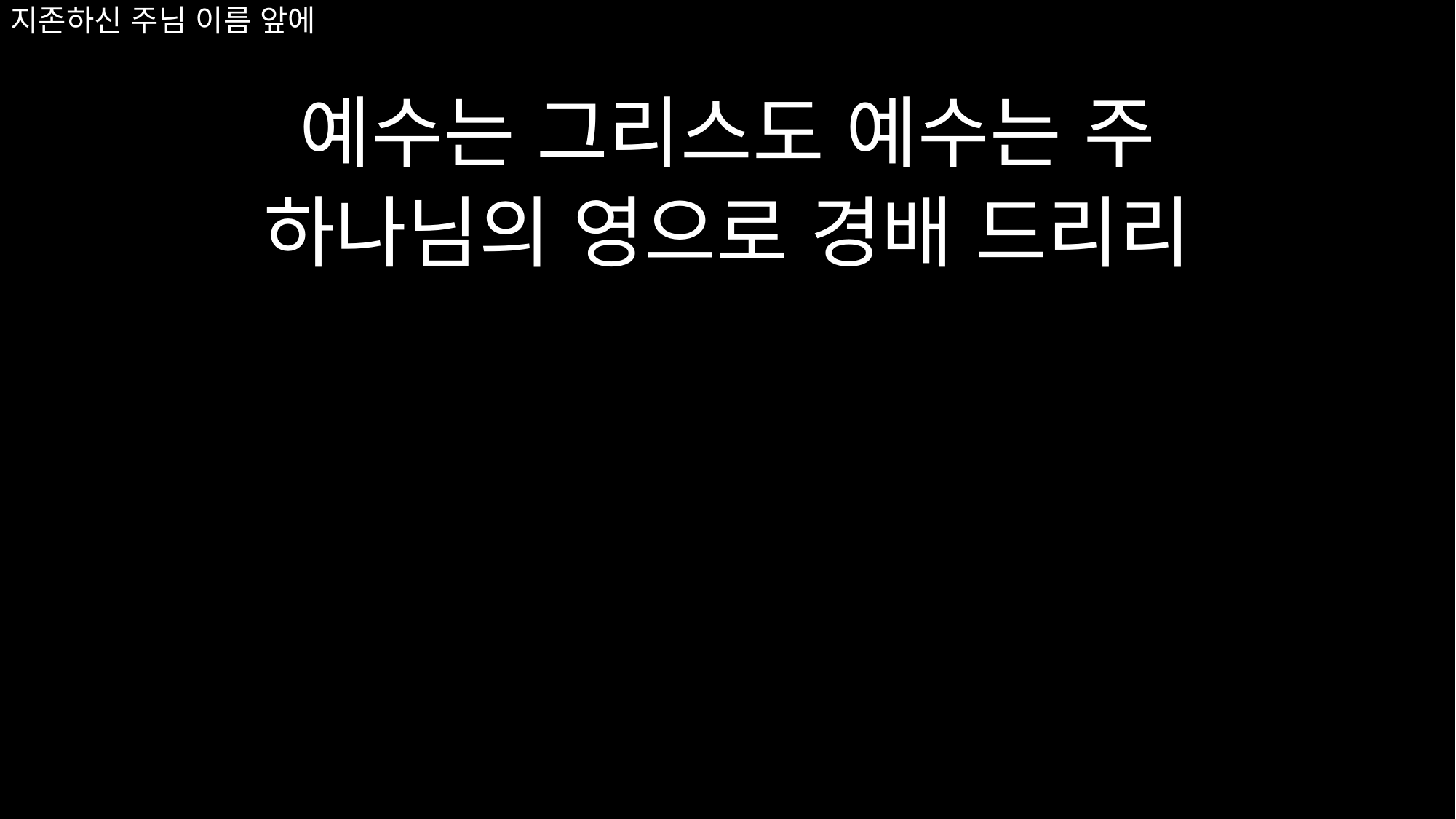

# 지존하신 주님 이름 앞에
예수는 그리스도 예수는 주
하나님의 영으로 경배 드리리